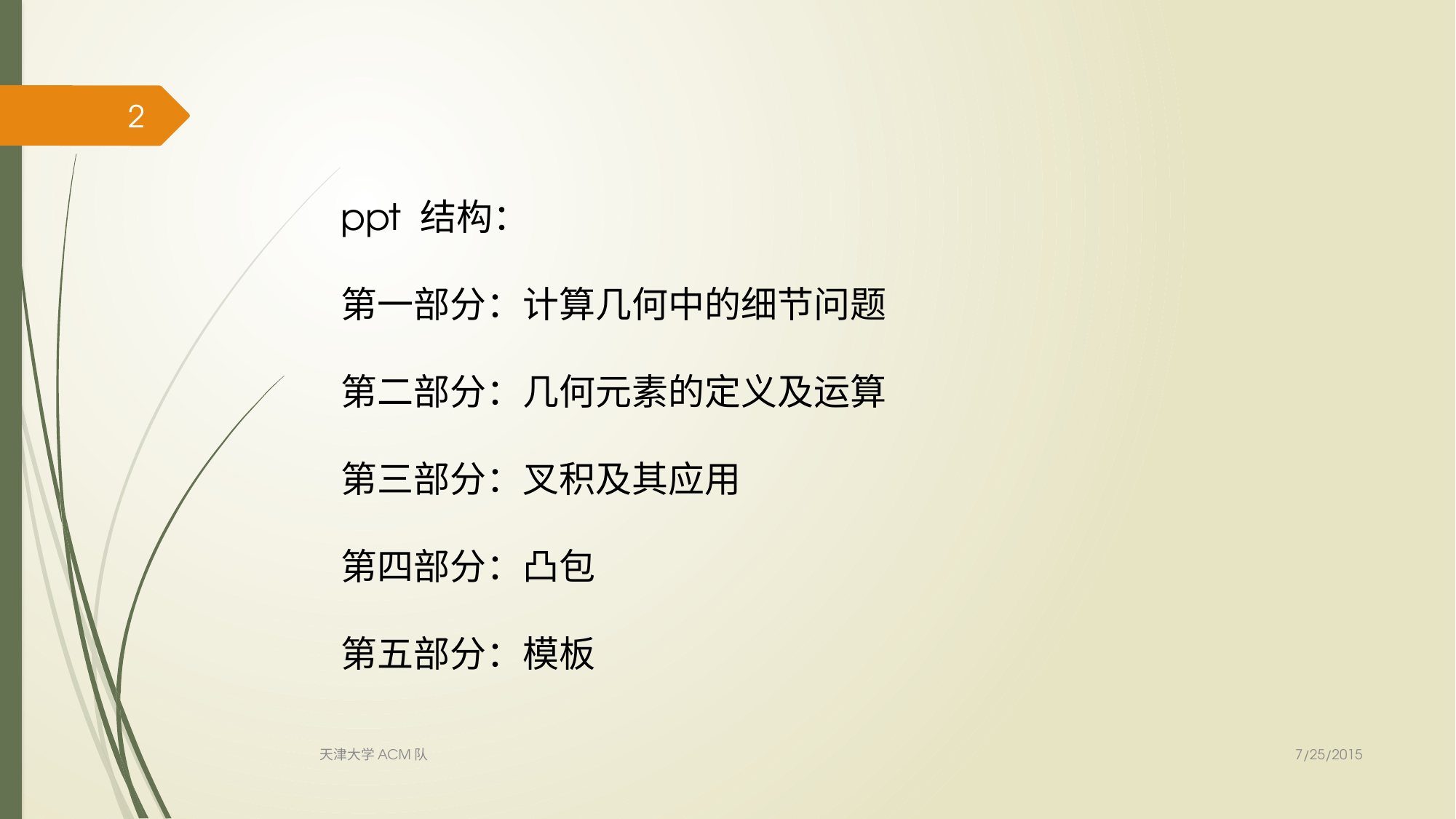

2
ppt 结构：

第一部分：计算几何中的细节问题

第二部分：几何元素的定义及运算

第三部分：叉积及其应用

第四部分：凸包

第五部分：模板
7/25/2015
天津大学ACM队